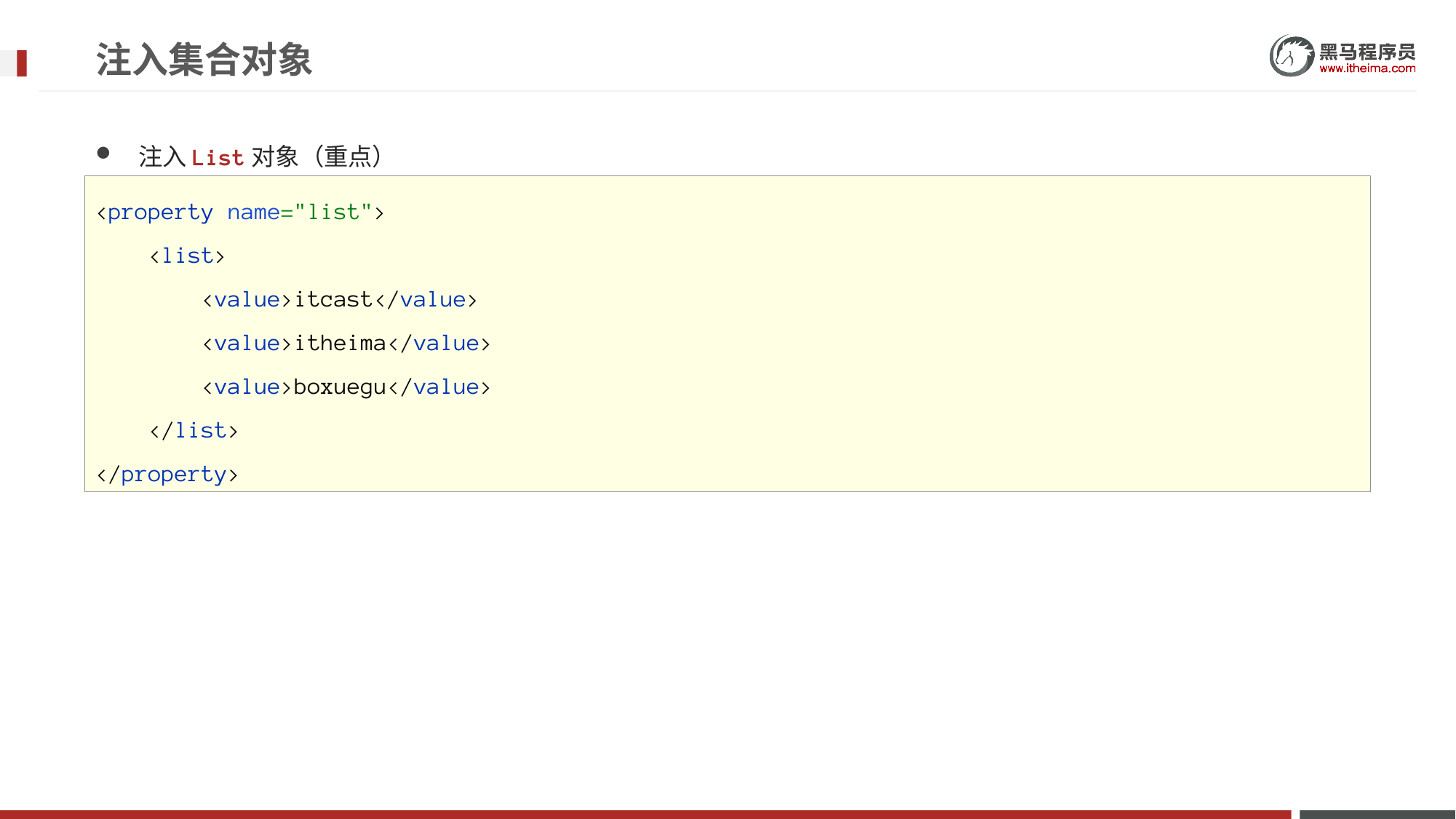

注入集合对象
注入List对象（重点）
<property name="list">
    <list>
        <value>itcast</value>
        <value>itheima</value>
        <value>boxuegu</value>
    </list>
</property>